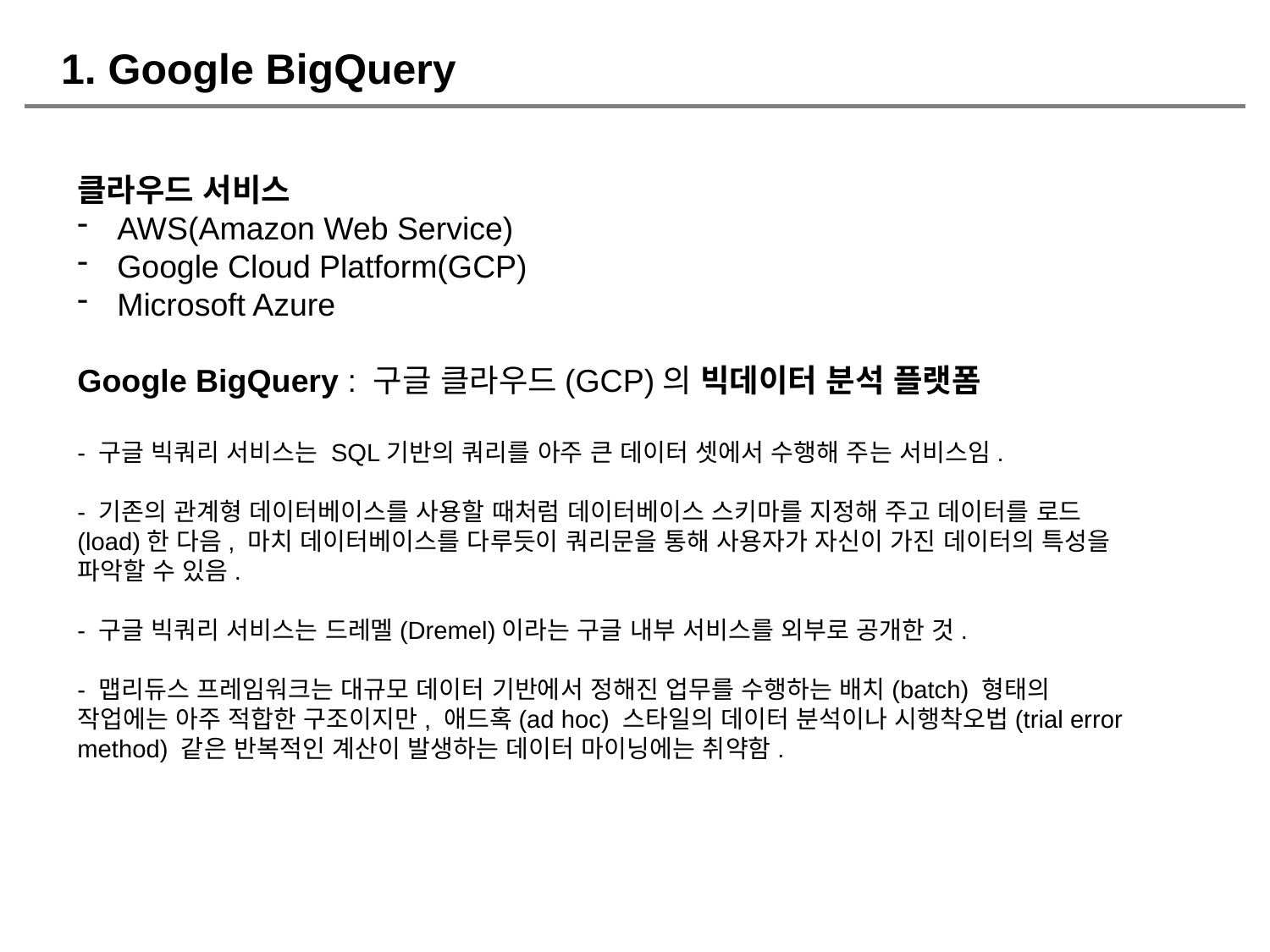

1. Google BigQuery

클라우드 서비스
AWS(Amazon Web Service)
Google Cloud Platform(GCP)
Microsoft Azure

Google BigQuery : 구글 클라우드(GCP)의 빅데이터 분석 플랫폼

- 구글 빅쿼리 서비스는 SQL기반의 쿼리를 아주 큰 데이터 셋에서 수행해 주는 서비스임.

- 기존의 관계형 데이터베이스를 사용할 때처럼 데이터베이스 스키마를 지정해 주고 데이터를 로드(load)한 다음, 마치 데이터베이스를 다루듯이 쿼리문을 통해 사용자가 자신이 가진 데이터의 특성을 파악할 수 있음.

- 구글 빅쿼리 서비스는 드레멜(Dremel)이라는 구글 내부 서비스를 외부로 공개한 것.

- 맵리듀스 프레임워크는 대규모 데이터 기반에서 정해진 업무를 수행하는 배치(batch) 형태의 작업에는 아주 적합한 구조이지만, 애드혹(ad hoc) 스타일의 데이터 분석이나 시행착오법(trial error method) 같은 반복적인 계산이 발생하는 데이터 마이닝에는 취약함.